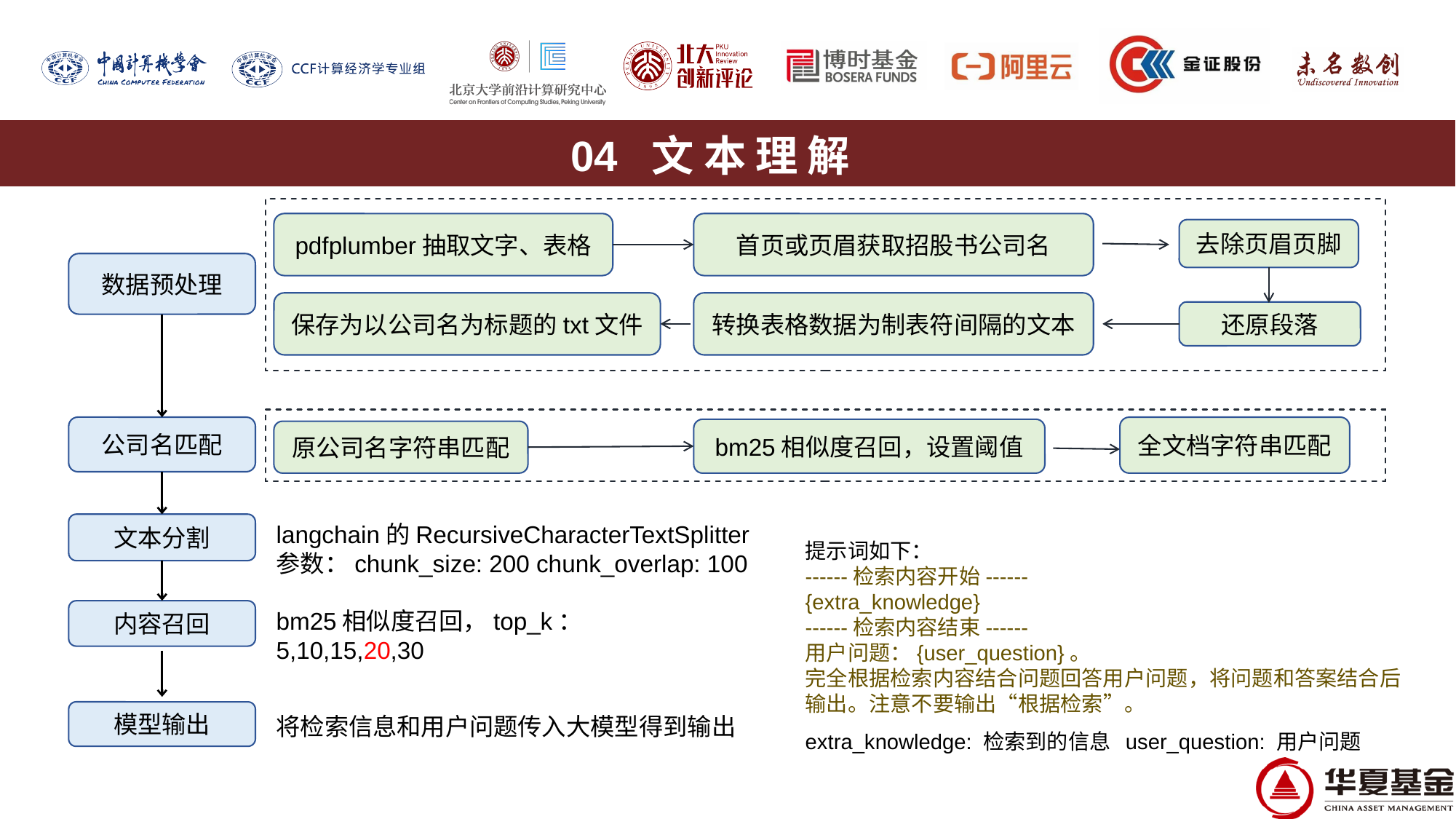

04  文 本 理 解

pdfplumber抽取文字、表格
首页或页眉获取招股书公司名
去除页眉页脚
数据预处理
保存为以公司名为标题的txt文件
转换表格数据为制表符间隔的文本
还原段落

公司名匹配
全文档字符串匹配
bm25相似度召回，设置阈值
原公司名字符串匹配
文本分割
langchain的RecursiveCharacterTextSplitter
参数：chunk_size: 200 chunk_overlap: 100
提示词如下：
------检索内容开始------
{extra_knowledge}
------检索内容结束------
用户问题：{user_question}。
完全根据检索内容结合问题回答用户问题，将问题和答案结合后输出。注意不要输出“根据检索”。
extra_knowledge: 检索到的信息  user_question: 用户问题
内容召回
bm25相似度召回，top_k：5,10,15,20,30
将检索信息和用户问题传入大模型得到输出
模型输出